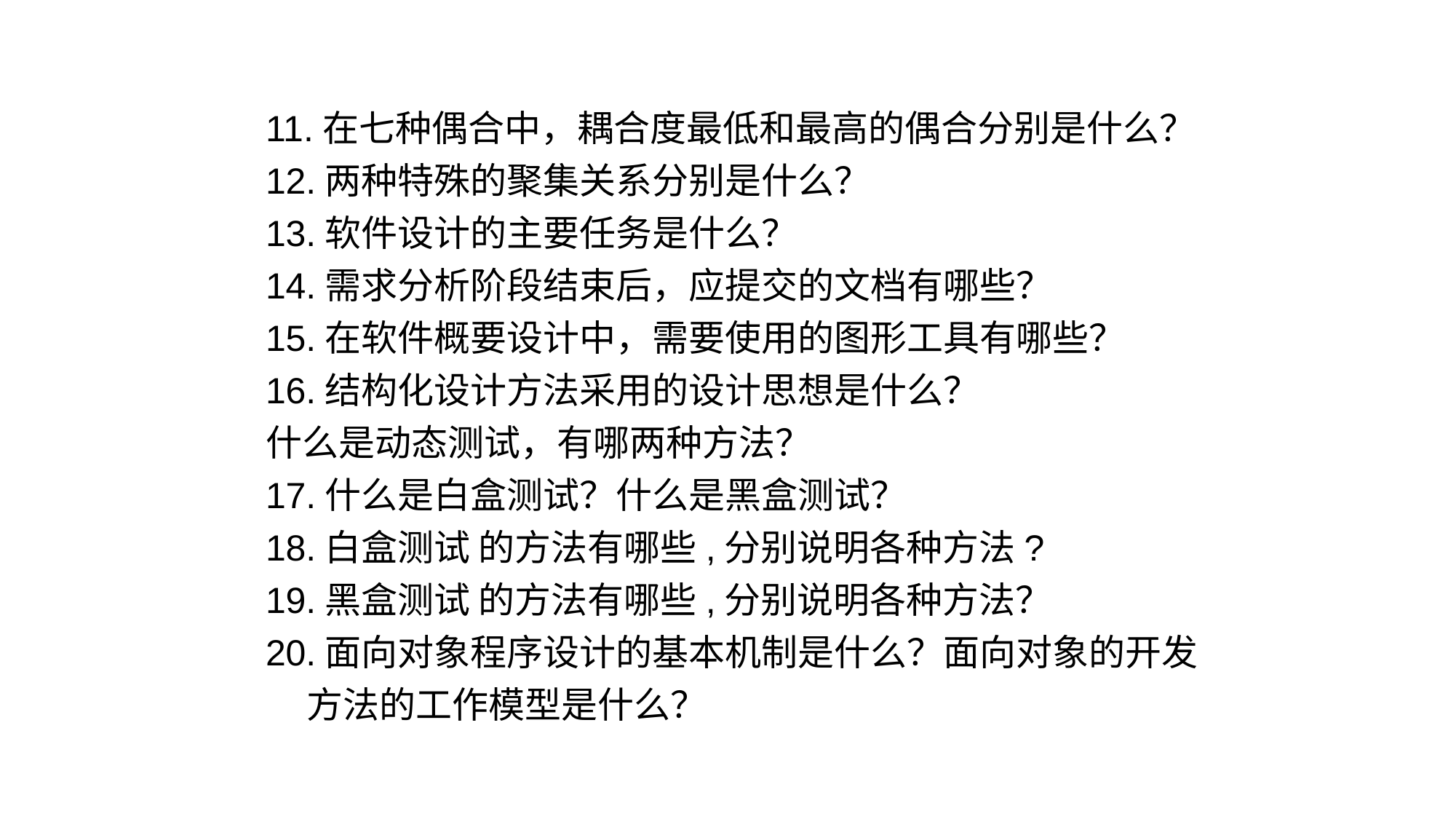

11.在七种偶合中，耦合度最低和最高的偶合分别是什么？
12.两种特殊的聚集关系分别是什么？
13.软件设计的主要任务是什么？
14.需求分析阶段结束后，应提交的文档有哪些？
15.在软件概要设计中，需要使用的图形工具有哪些？
16.结构化设计方法采用的设计思想是什么？
什么是动态测试，有哪两种方法？
17.什么是白盒测试？什么是黑盒测试？
18.白盒测试 的方法有哪些,分别说明各种方法?
19.黑盒测试 的方法有哪些,分别说明各种方法？
20.面向对象程序设计的基本机制是什么？面向对象的开发方法的工作模型是什么？